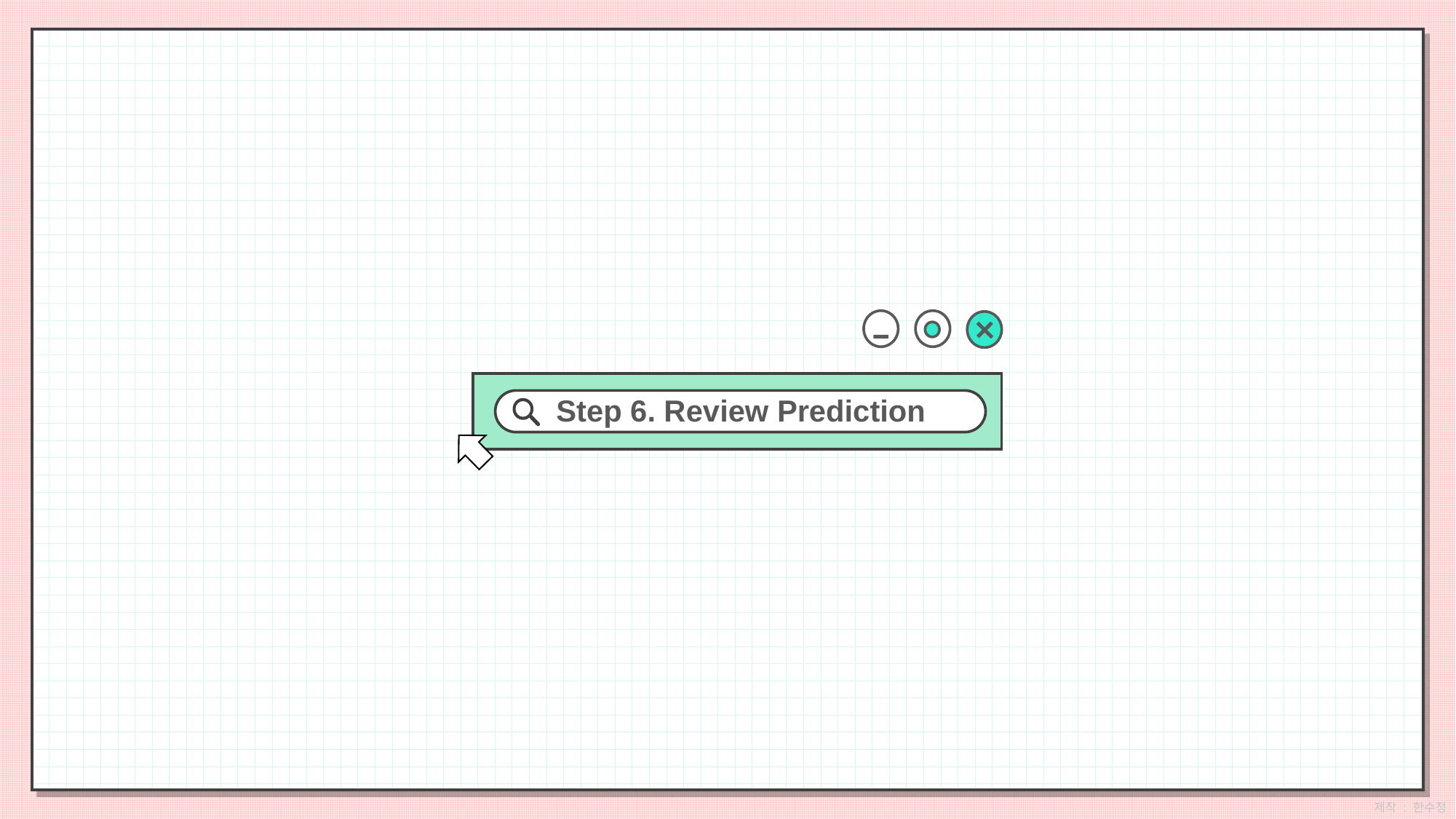

Step 6. Review Prediction

제작 : 한수정